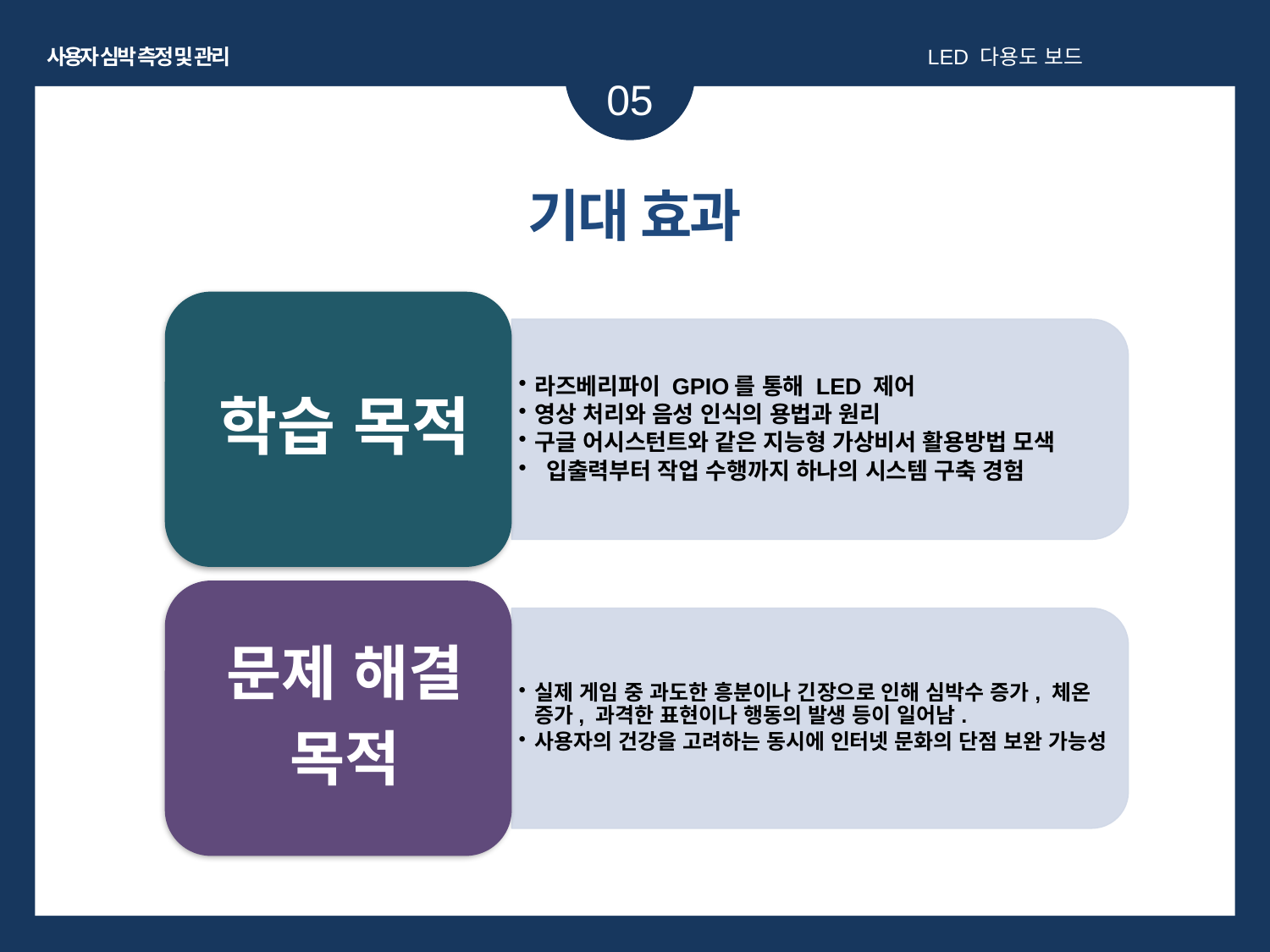

사용자 심박 측정 및 관리
LED 다용도 보드
05

기대 효과
라즈베리파이 GPIO를 통해 LED 제어
영상 처리와 음성 인식의 용법과 원리
구글 어시스턴트와 같은 지능형 가상비서 활용방법 모색
 입출력부터 작업 수행까지 하나의 시스템 구축 경험
학습 목적
실제 게임 중 과도한 흥분이나 긴장으로 인해 심박수 증가, 체온 증가, 과격한 표현이나 행동의 발생 등이 일어남.
사용자의 건강을 고려하는 동시에 인터넷 문화의 단점 보완 가능성
문제 해결
목적